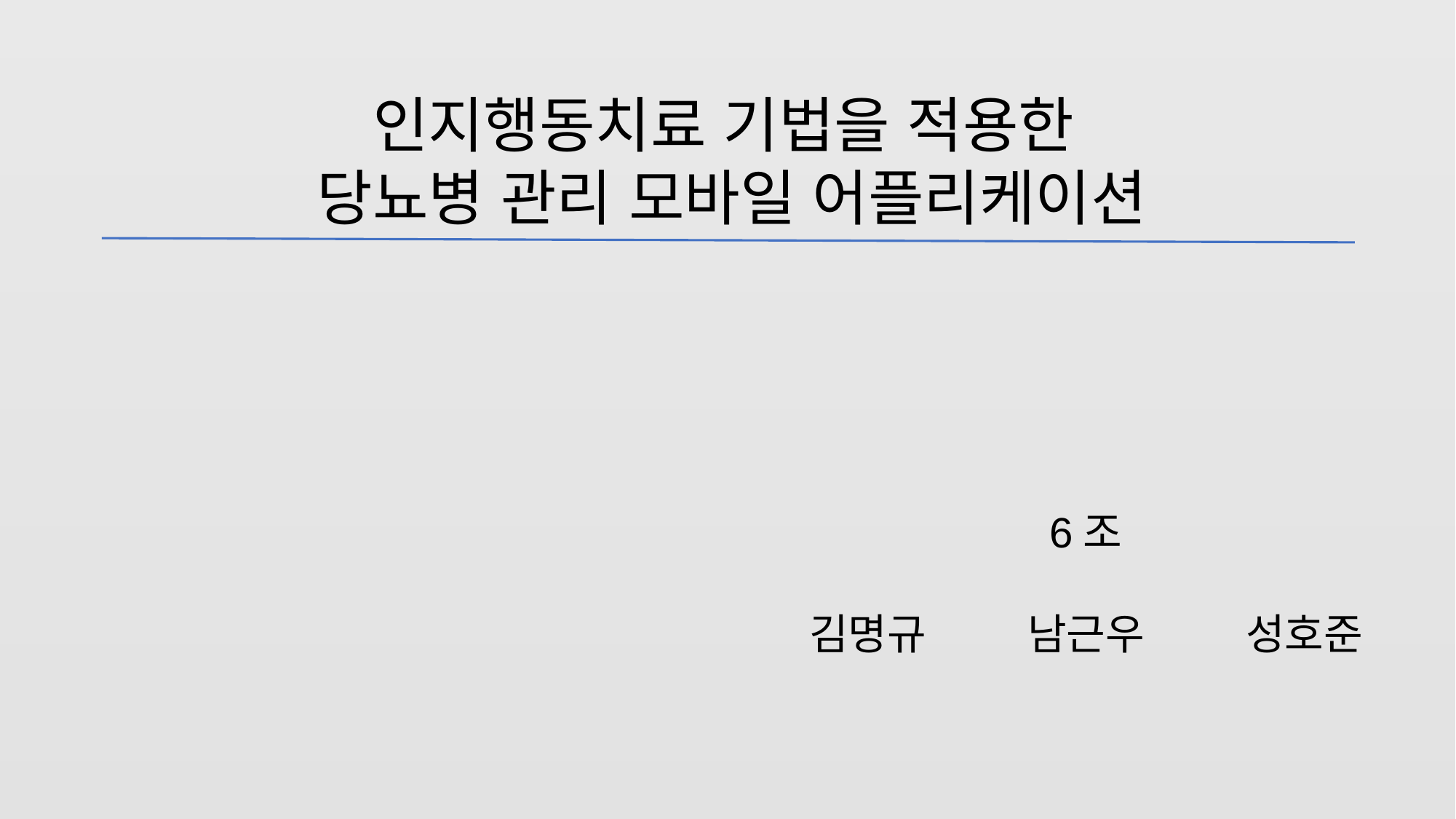

인지행동치료 기법을 적용한
 당뇨병 관리 모바일 어플리케이션
6조

김명규	남근우	성호준